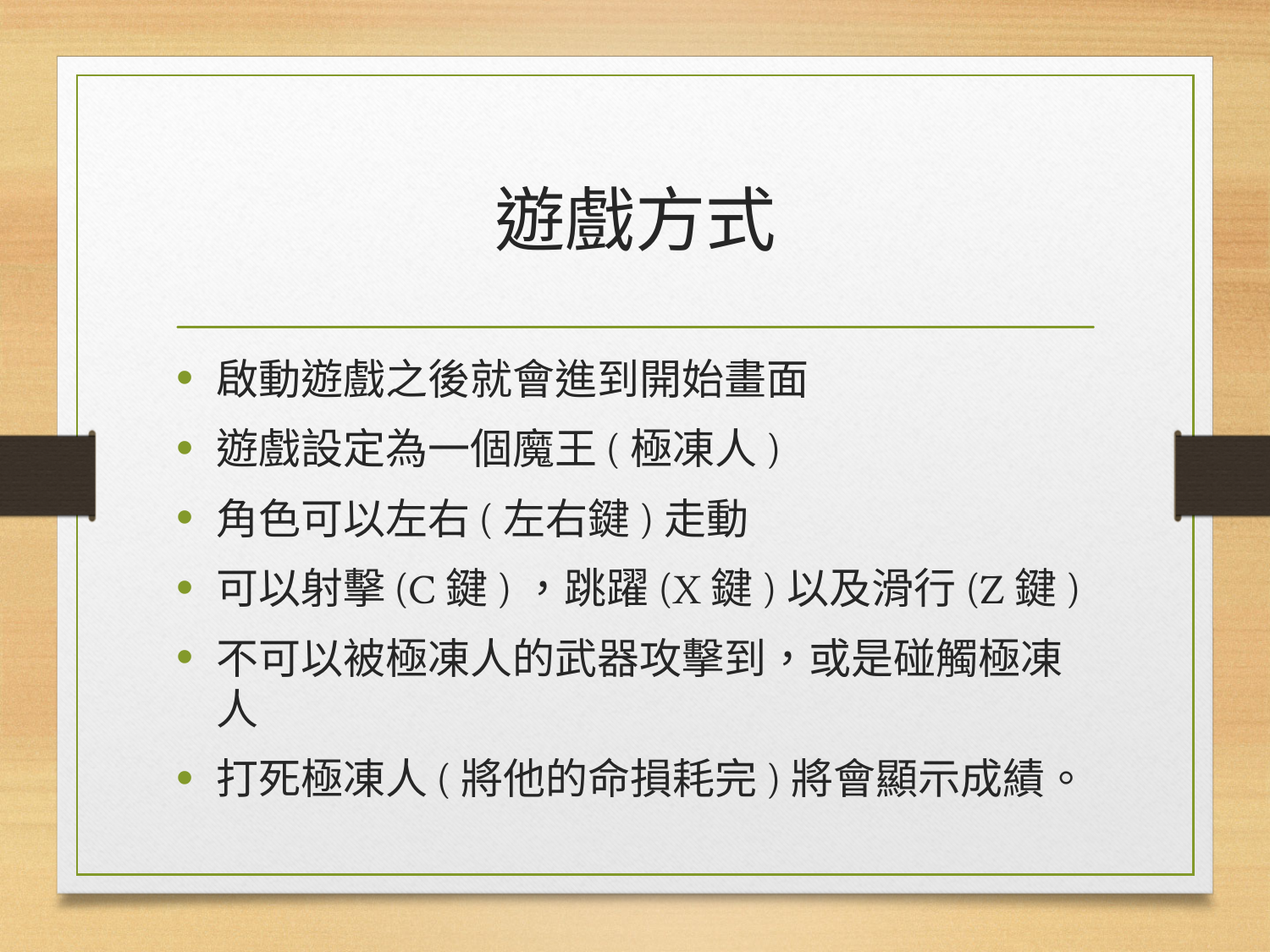

# 遊戲方式
啟動遊戲之後就會進到開始畫面
遊戲設定為一個魔王(極凍人)
角色可以左右(左右鍵)走動
可以射擊(C鍵)，跳躍(X鍵)以及滑行(Z鍵)
不可以被極凍人的武器攻擊到，或是碰觸極凍人
打死極凍人(將他的命損耗完)將會顯示成績。